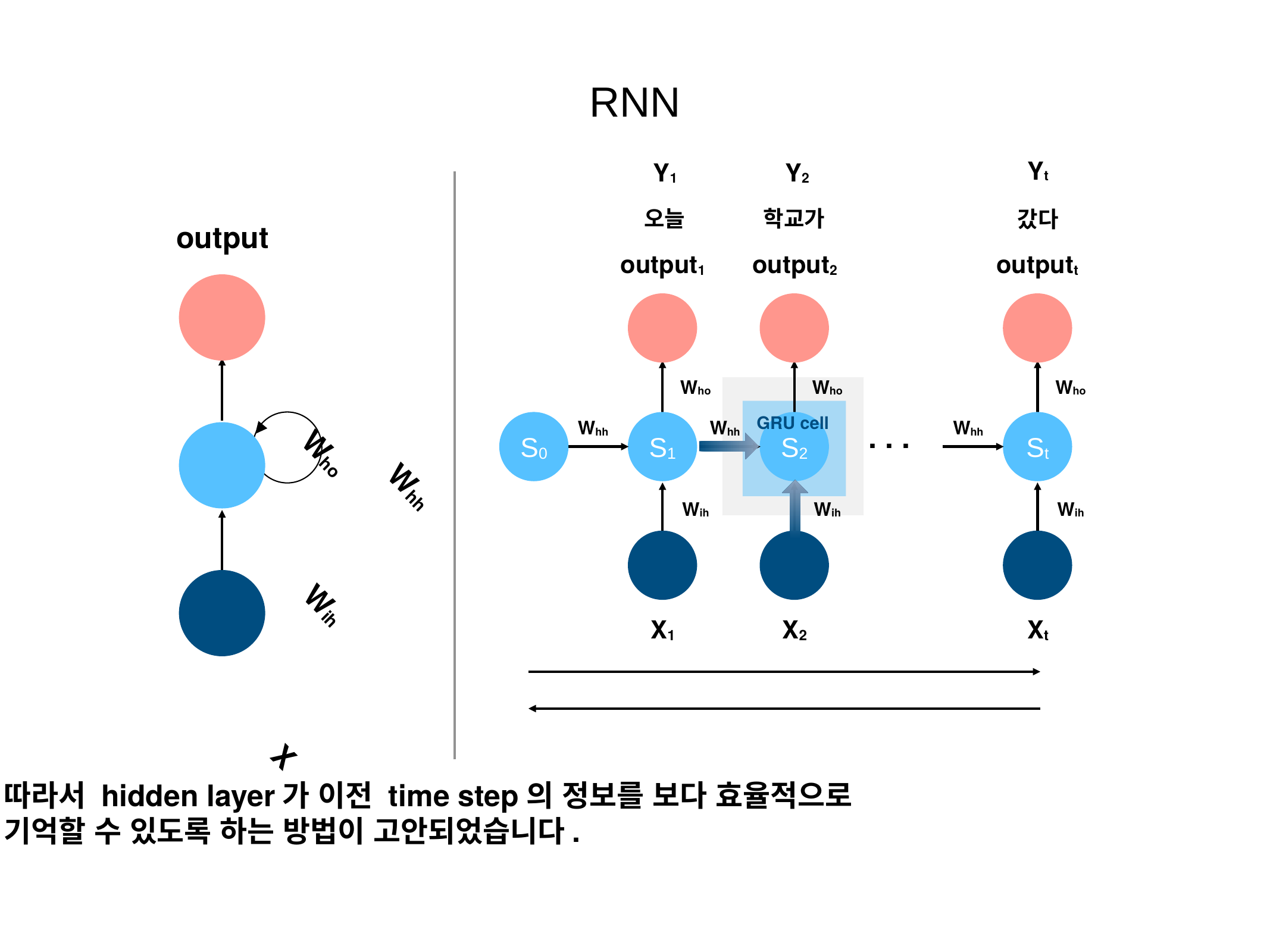

RNN
Yt
Y1
Y2

오늘
학교가
갔다
output
output1
outputt

S0
S1

Who
Whh
Wih
X1
output2

S2

Who
Whh
Wih
X2

Who
Whh
Wih
X

St

Who
Whh
Wih
Xt

GRU cell
. . .

나는
오늘
집에

따라서 hidden layer가 이전 time step의 정보를 보다 효율적으로
기억할 수 있도록 하는 방법이 고안되었습니다.